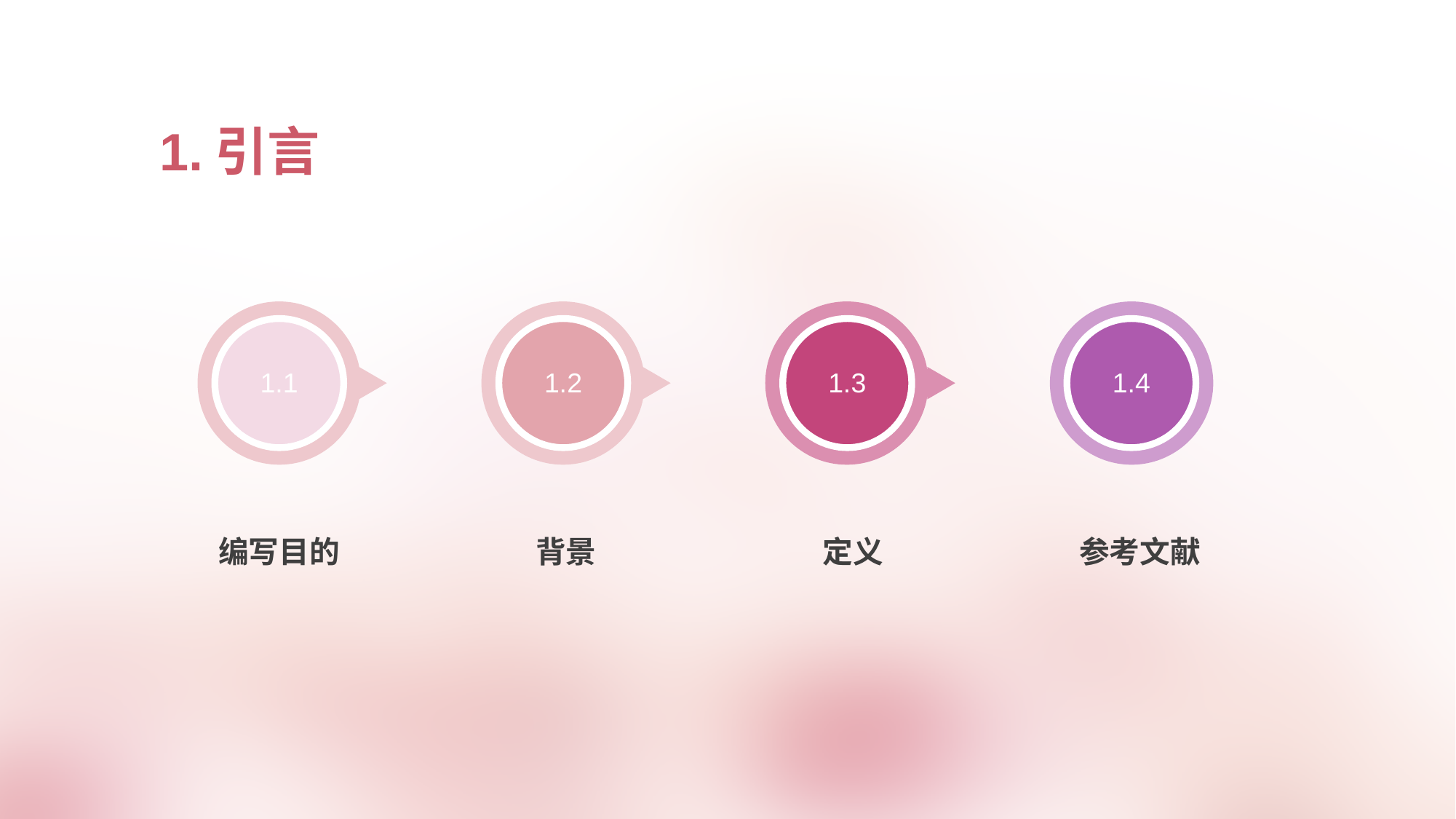

1.引言

1.1
1.1
1.2
1.3
1.4
编写目的
背景
定义
参考文献